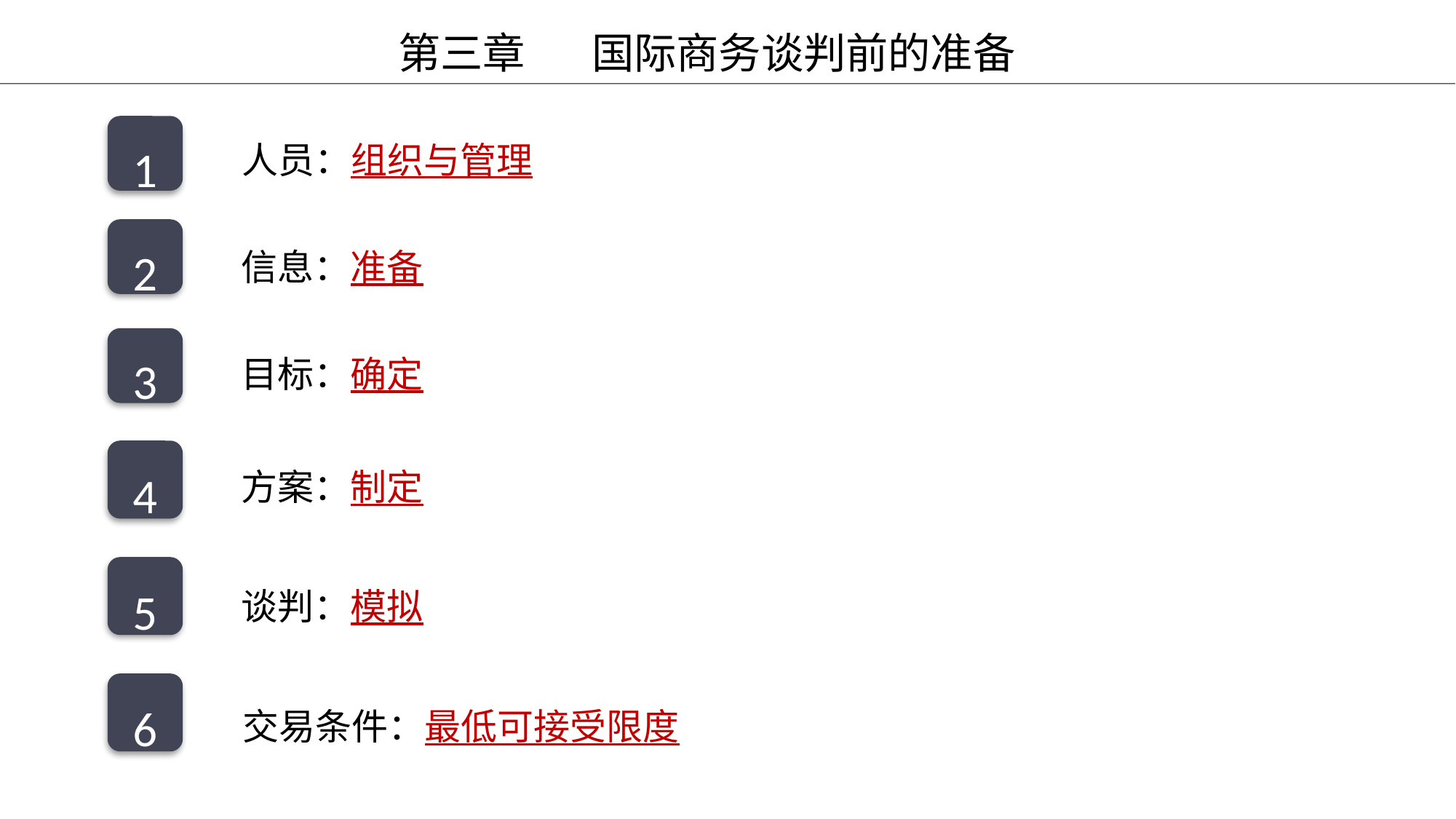

第三章       国际商务谈判前的准备

人员：组织与管理
1
信息：准备
2
目标：确定
3
方案：制定
4
谈判：模拟
5
6
交易条件：最低可接受限度